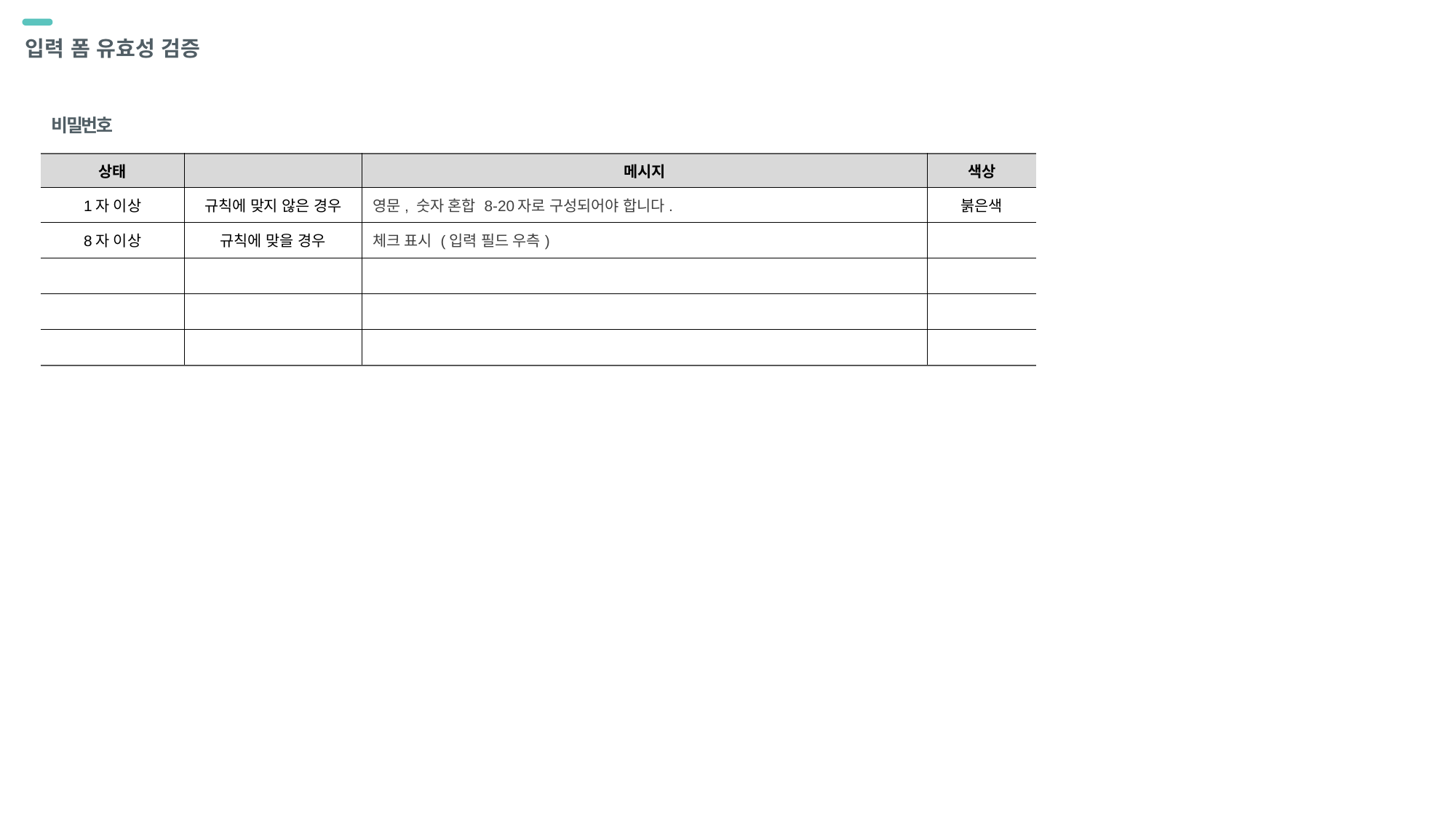

# 입력 폼 유효성 검증
비밀번호
| 상태 |  | 메시지 | 색상 |
| --- | --- | --- | --- |
| 1자 이상 | 규칙에 맞지 않은 경우 | 영문, 숫자 혼합 8-20자로 구성되어야 합니다. | 붉은색 |
| 8자 이상 | 규칙에 맞을 경우 | 체크 표시 (입력 필드 우측) |  |
|  |  |  |  |
|  |  |  |  |
|  |  |  |  |